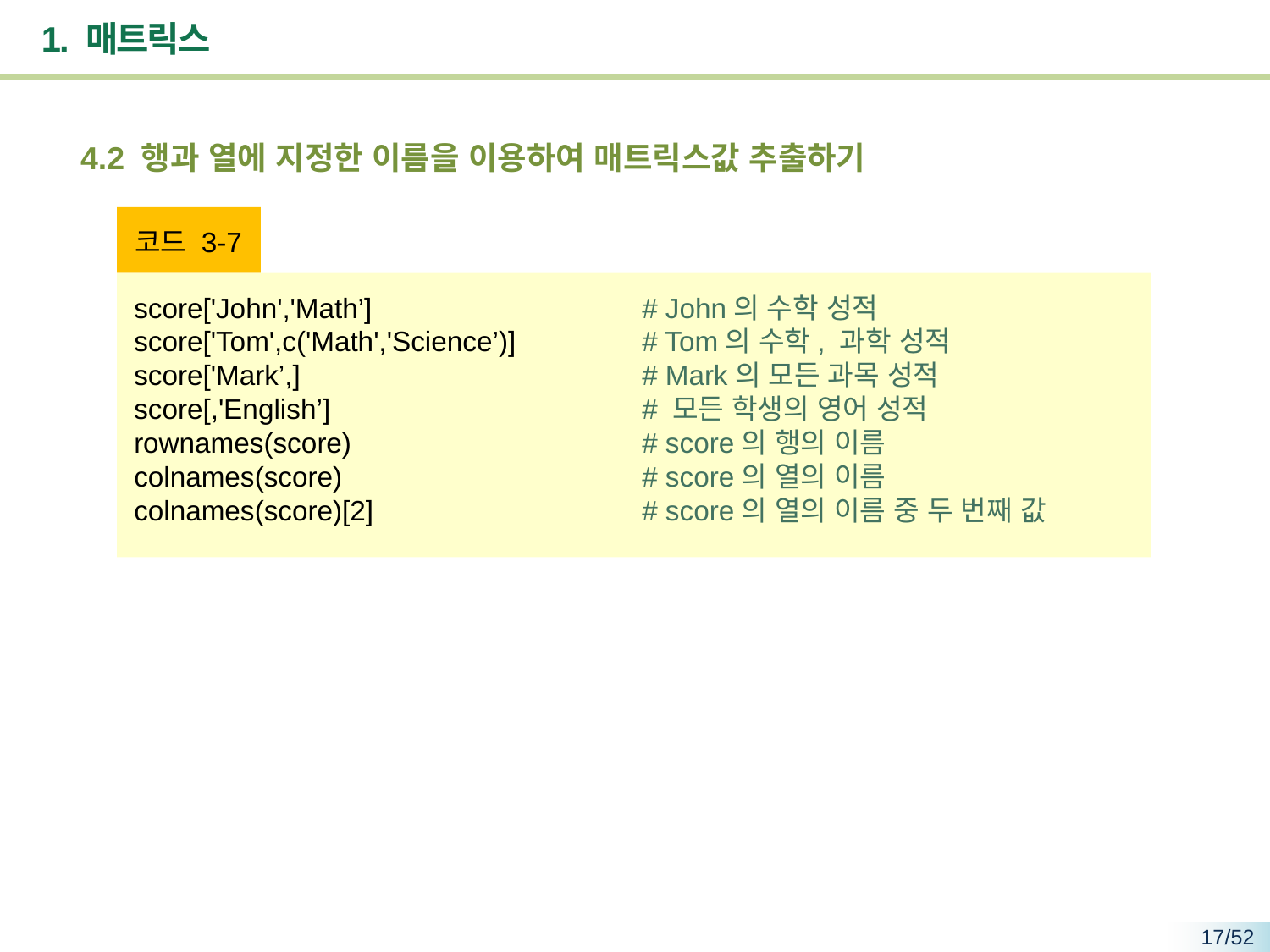

# 1. 매트릭스

   4.2 행과 열에 지정한 이름을 이용하여 매트릭스값 추출하기

코드 3-7

score['John','Math’] 			# John의 수학 성적
score['Tom',c('Math','Science’)] 	# Tom의 수학, 과학 성적
score['Mark’,] 			# Mark의 모든 과목 성적
score[,'English’] 			# 모든 학생의 영어 성적
rownames(score) 			# score의 행의 이름
colnames(score) 			# score의 열의 이름
colnames(score)[2] 			# score의 열의 이름 중 두 번째 값